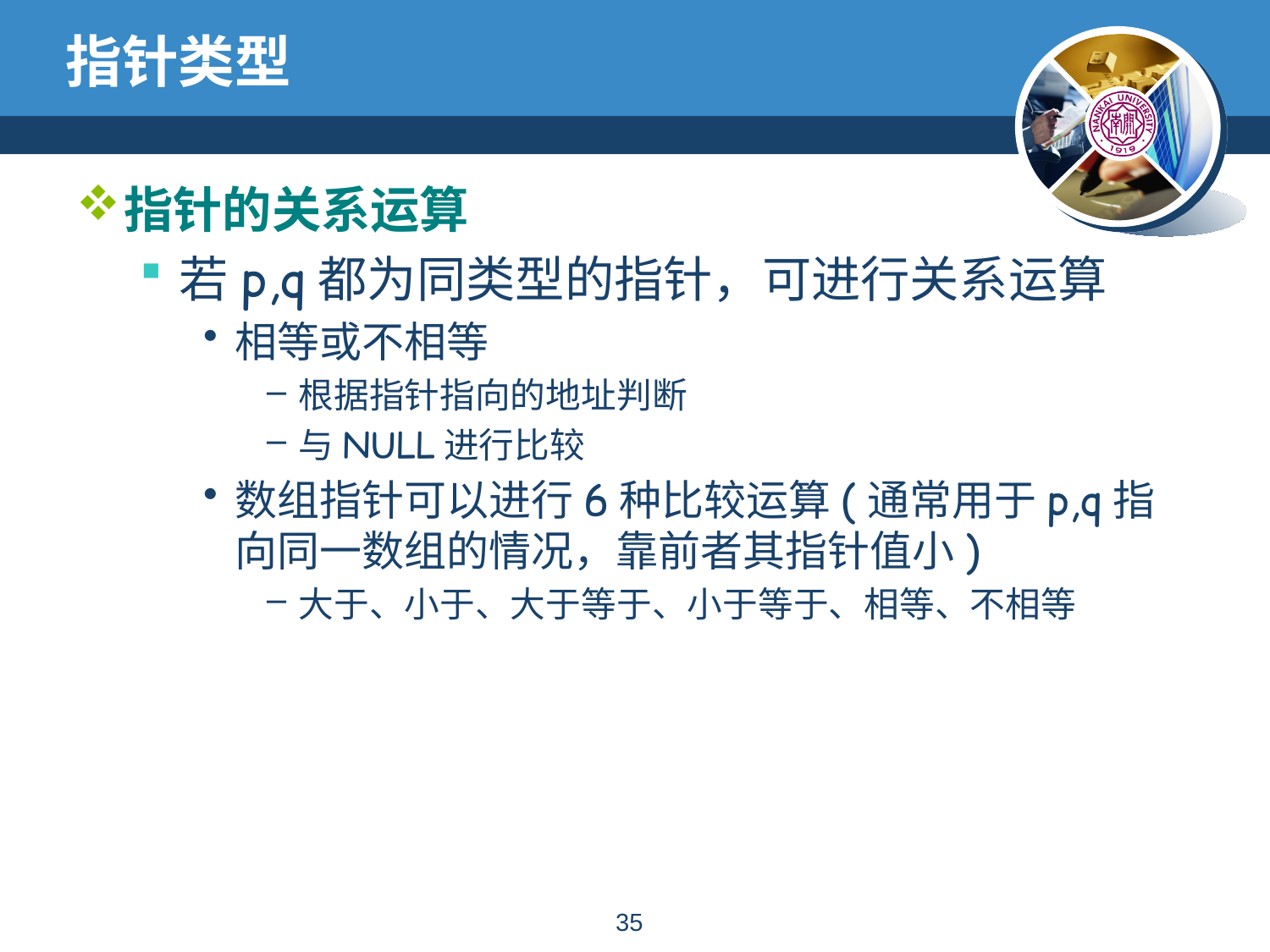

# 指针类型
指针的关系运算
若p,q都为同类型的指针，可进行关系运算
相等或不相等
根据指针指向的地址判断
与NULL进行比较
数组指针可以进行6种比较运算(通常用于p,q指向同一数组的情况，靠前者其指针值小)
大于、小于、大于等于、小于等于、相等、不相等

35